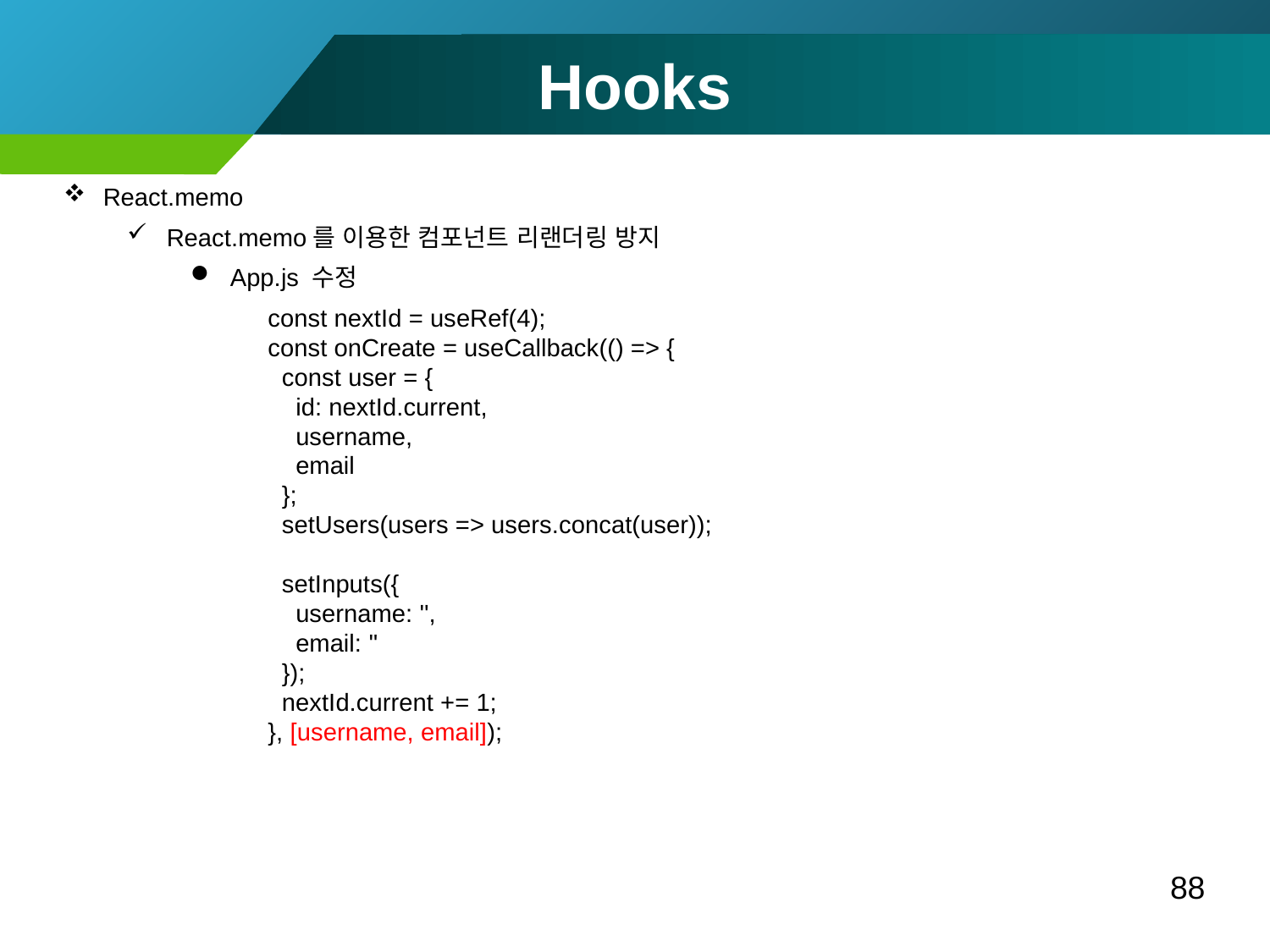

Hooks
React.memo
React.memo를 이용한 컴포넌트 리랜더링 방지
App.js 수정
  const nextId = useRef(4);
  const onCreate = useCallback(() => {
    const user = {
      id: nextId.current,
      username,
      email
    };
    setUsers(users => users.concat(user));

    setInputs({
      username: '',
      email: ''
    });
    nextId.current += 1;
  }, [username, email]);

88